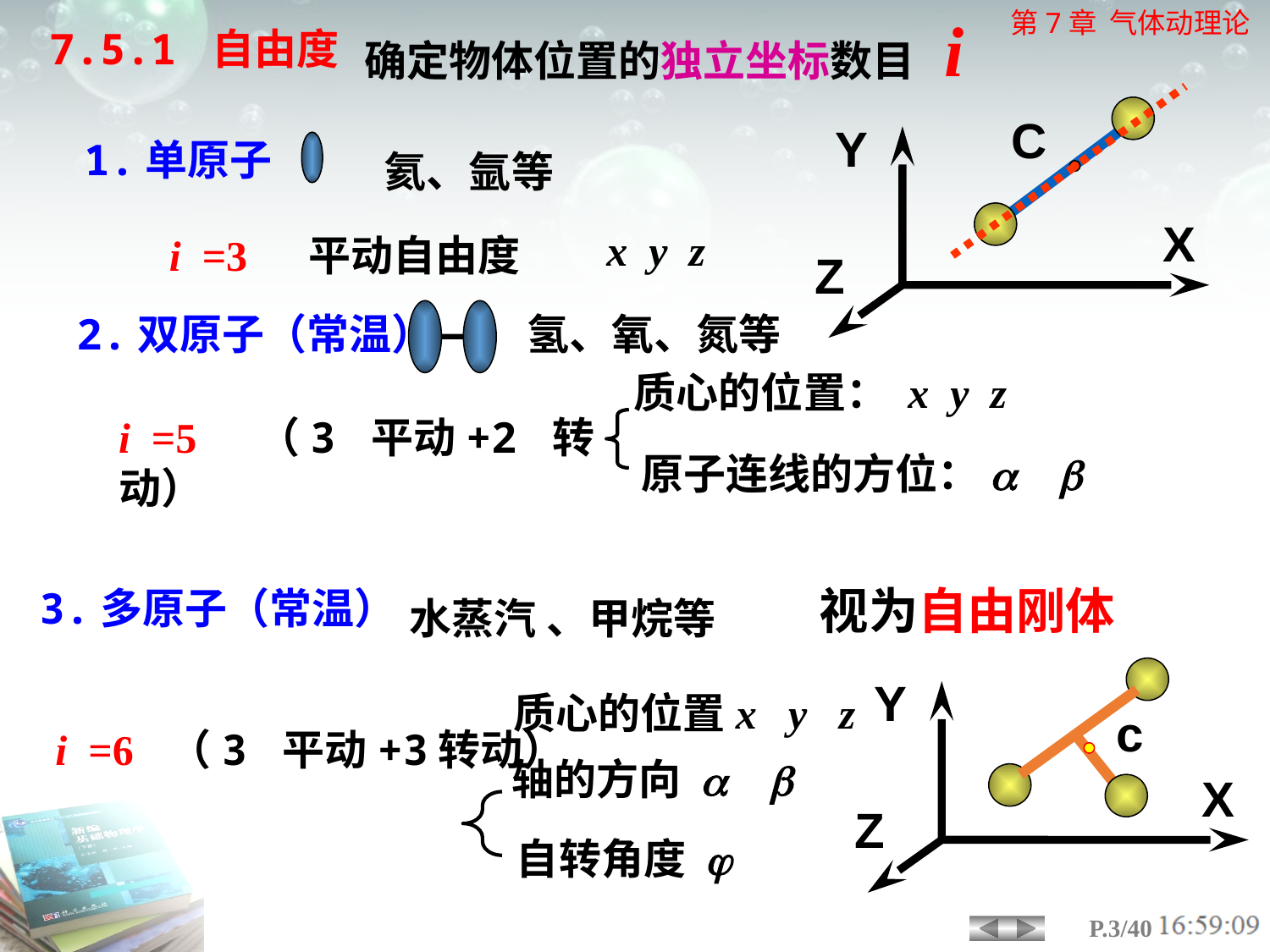

确定物体位置的独立坐标数目  i
7.5.1 自由度

C
Y

X
Z
1.单原子

氦、氩等
x  y  z
i  =3  平动自由度

2.双原子（常温）
氢、氧、氮等
质心的位置： x  y  z
i  =5  （3 平动+2 转动）

原子连线的方位：α  β
视为自由刚体
3.多原子（常温）
水蒸汽 、甲烷等

c

Y

X
Z
质心的位置x   y   z
i  =6 （3 平动+3转动）
轴的方向 α  β

自转角度 ϕ